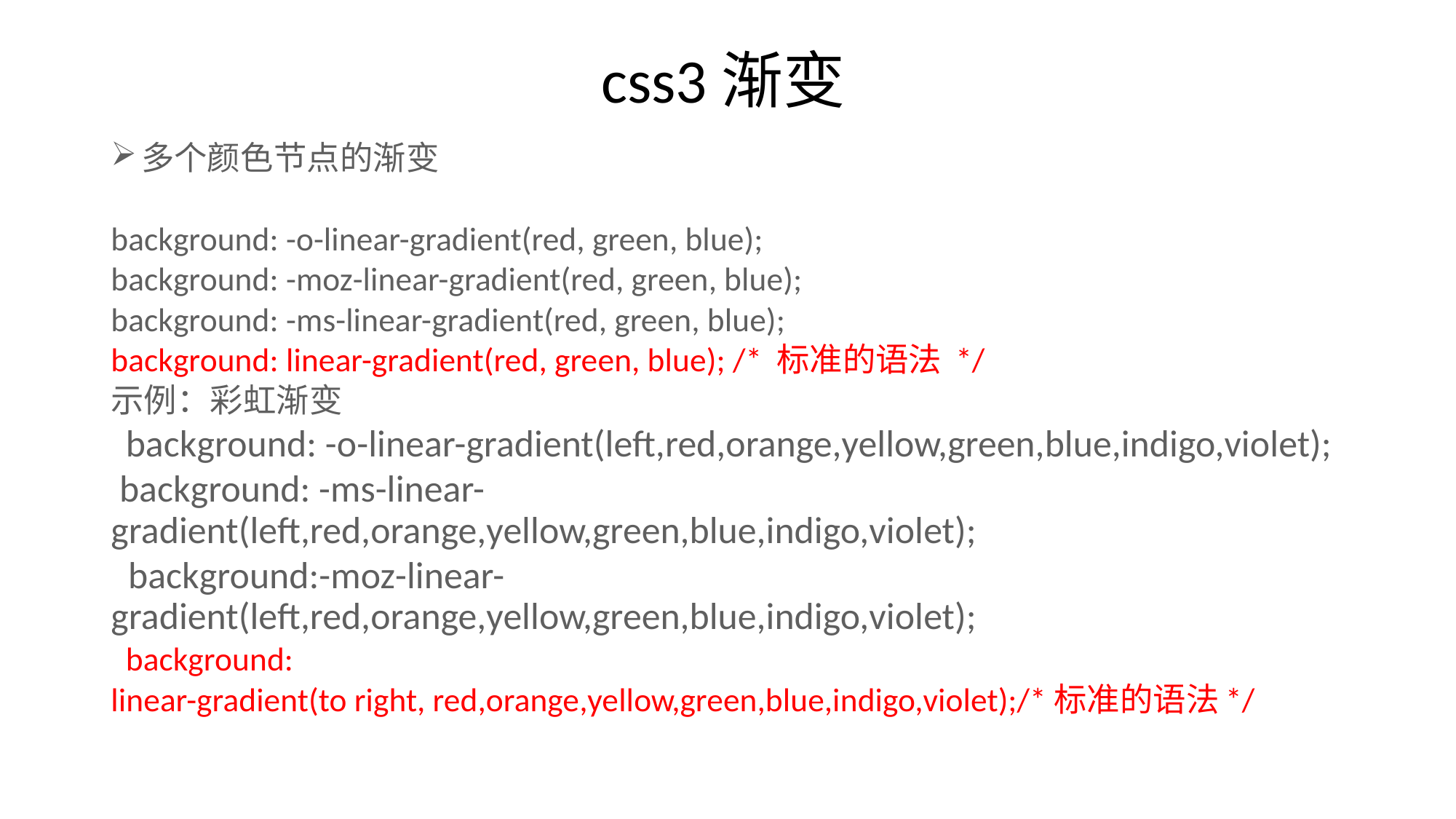

# css3渐变
多个颜色节点的渐变

background: -o-linear-gradient(red, green, blue);
background: -moz-linear-gradient(red, green, blue);
background: -ms-linear-gradient(red, green, blue);
background: linear-gradient(red, green, blue); /* 标准的语法 */
示例：彩虹渐变
  background: -o-linear-gradient(left,red,orange,yellow,green,blue,indigo,violet);
 background: -ms-linear-gradient(left,red,orange,yellow,green,blue,indigo,violet);
  background:-moz-linear-gradient(left,red,orange,yellow,green,blue,indigo,violet);
  background:
linear-gradient(to right, red,orange,yellow,green,blue,indigo,violet);/*标准的语法*/